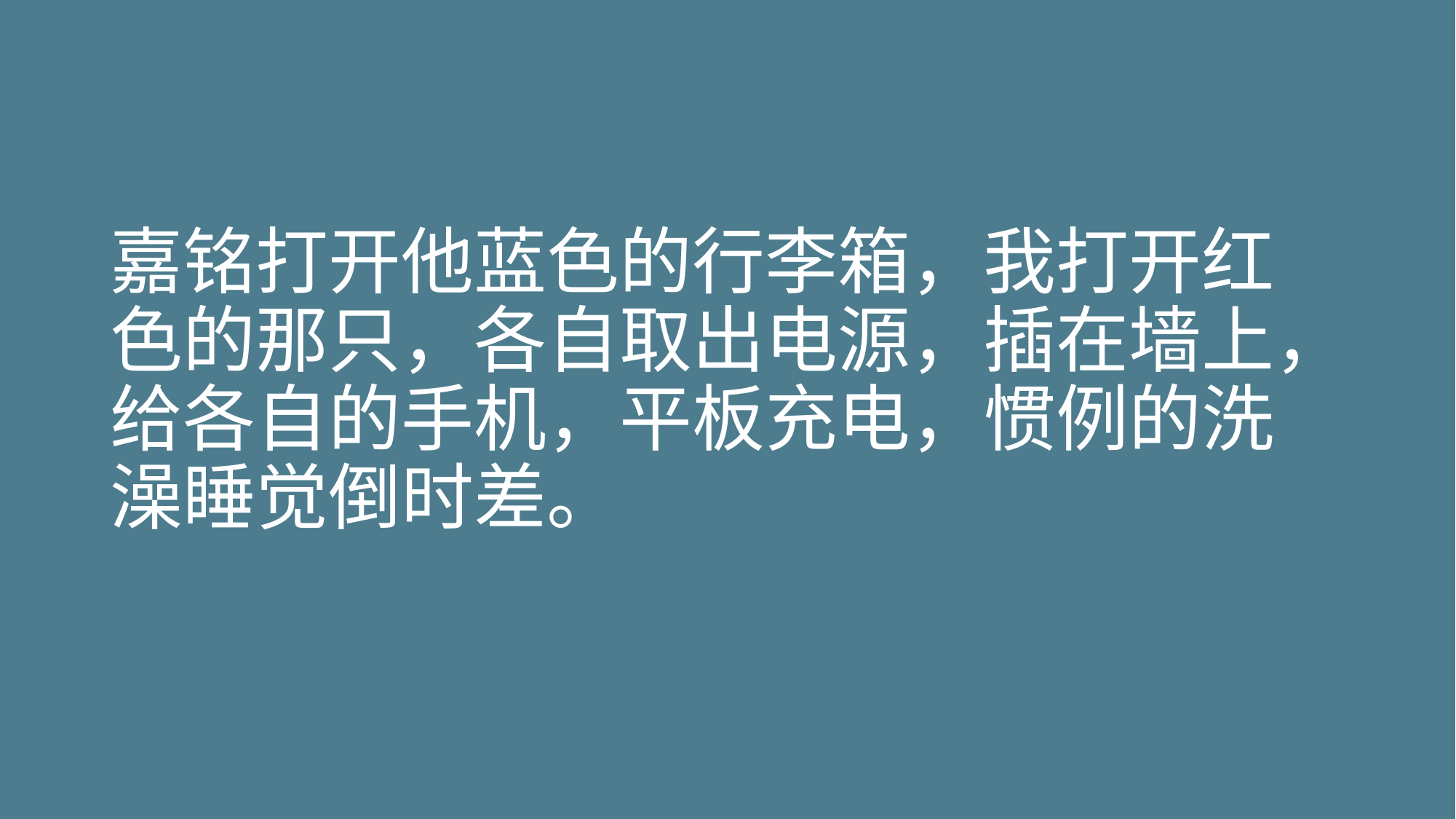

# 嘉铭打开他蓝色的行李箱，我打开红色的那只，各自取出电源，插在墙上，给各自的手机，平板充电，惯例的洗澡睡觉倒时差。